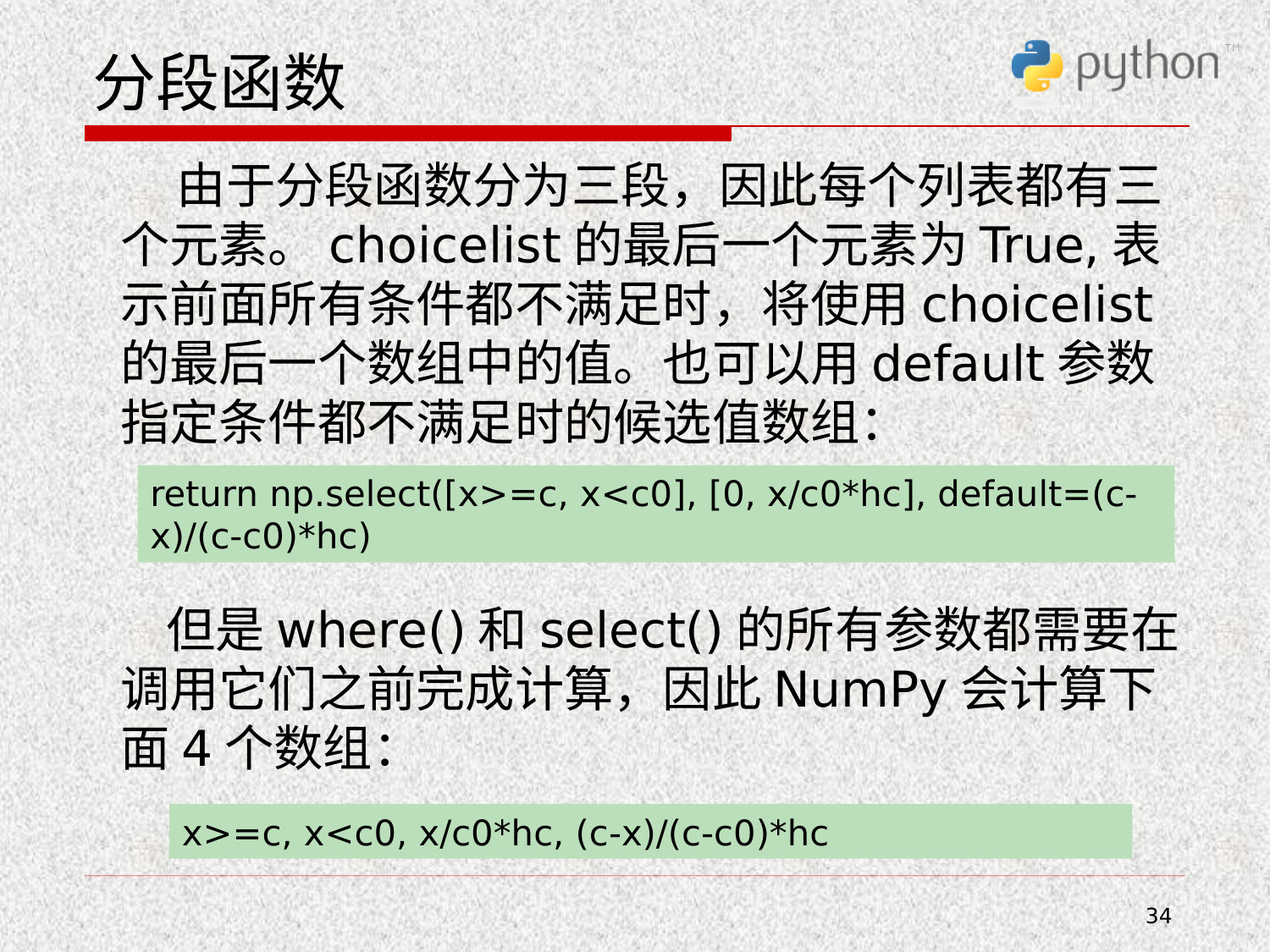

# 分段函数
          由于分段函数分为三段，因此每个列表都有三个元素。choicelist的最后一个元素为True,表示前面所有条件都不满足时，将使用choicelist的最后一个数组中的值。也可以用default参数指定条件都不满足时的候选值数组：

         但是where()和select()的所有参数都需要在调用它们之前完成计算，因此NumPy会计算下 面4个数组：
return np.select([x>=c, x<c0], [0, x/c0*hc], default=(c-x)/(c-c0)*hc)
x>=c, x<c0, x/c0*hc, (c-x)/(c-c0)*hc
34